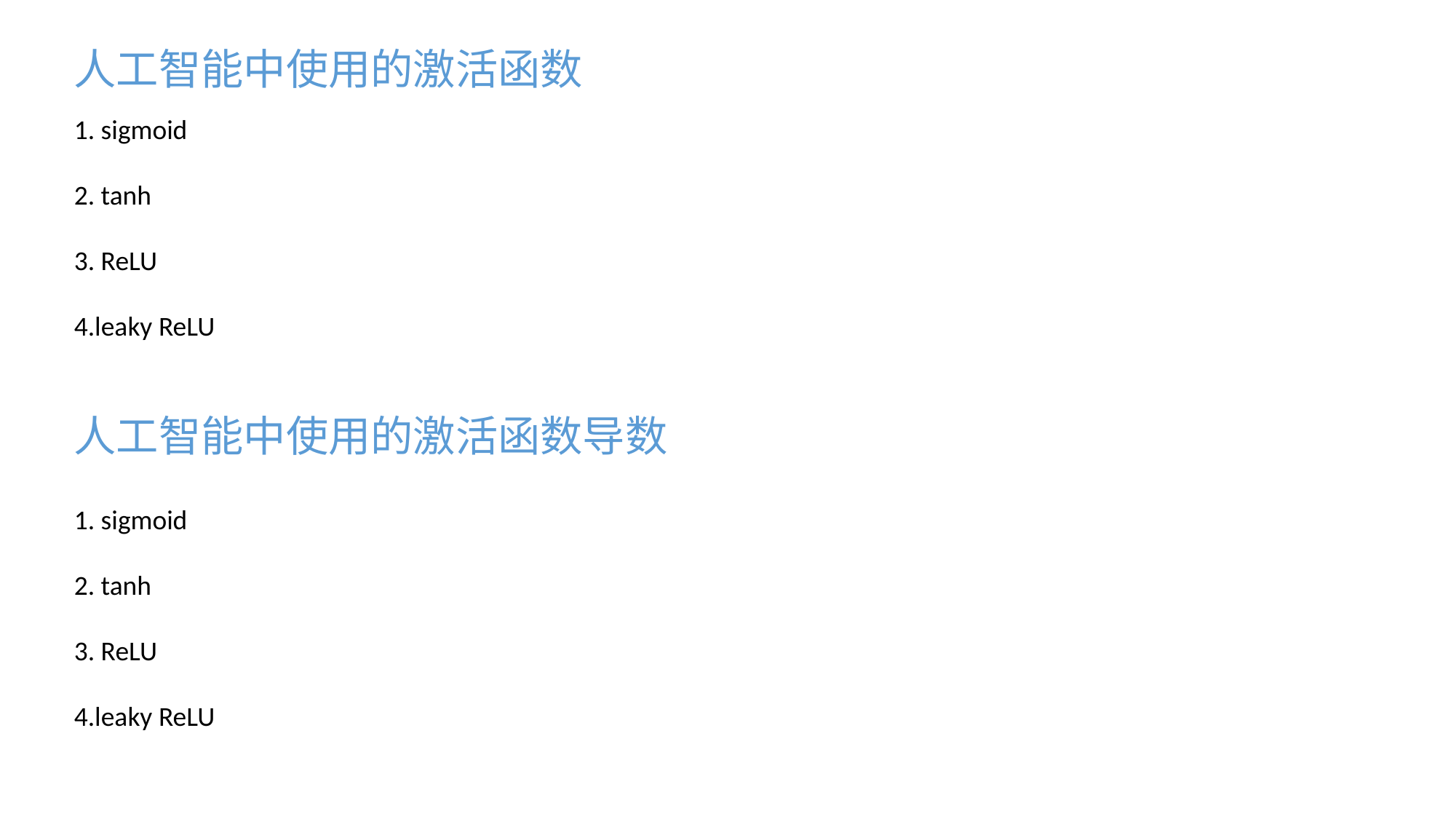

人工智能中使用的激活函数
1. sigmoid

2. tanh

3. ReLU

4.leaky ReLU
人工智能中使用的激活函数导数
1. sigmoid

2. tanh

3. ReLU

4.leaky ReLU